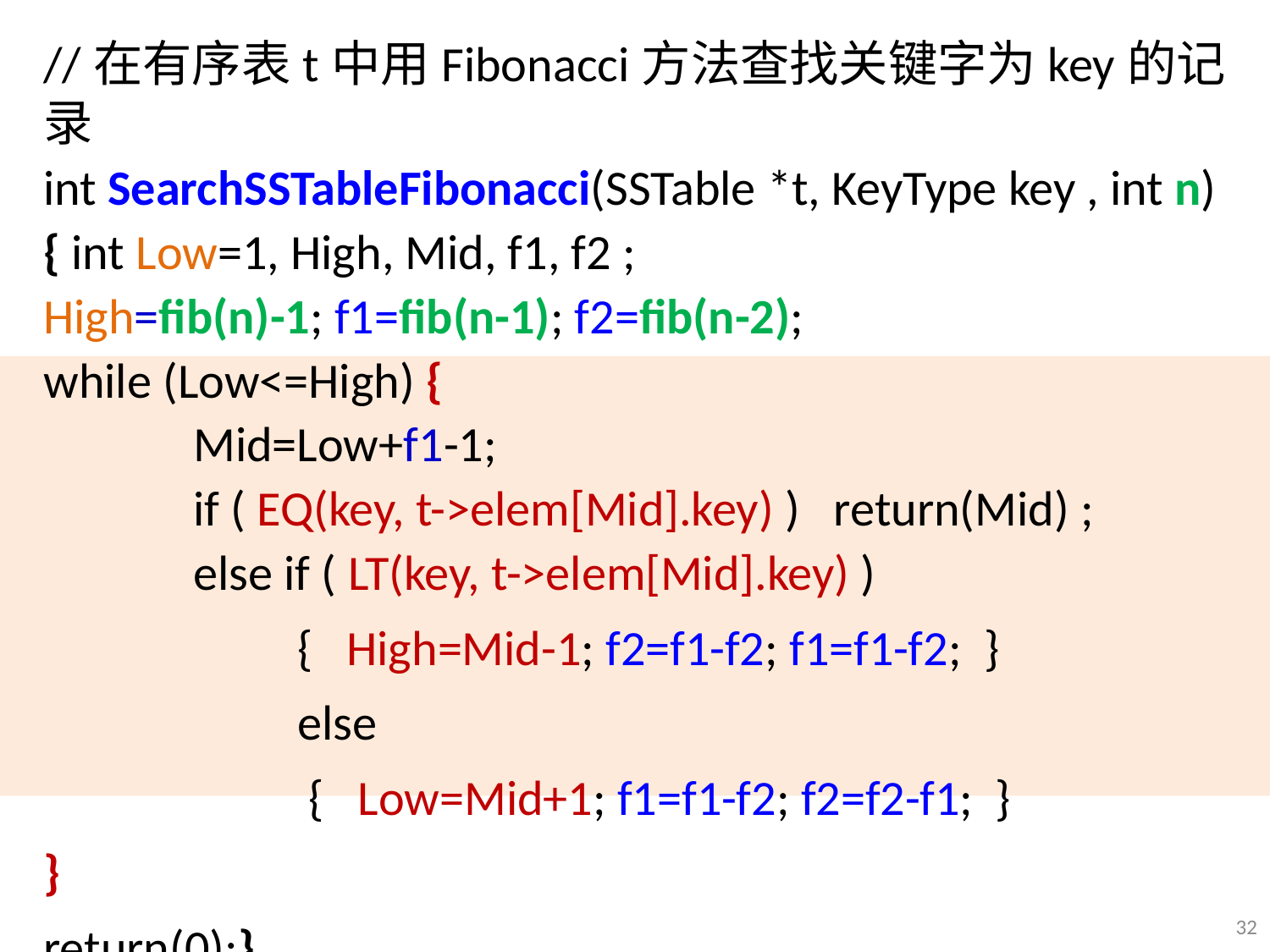

//在有序表t中用Fibonacci方法查找关键字为key的记录
int SearchSSTableFibonacci(SSTable *t, KeyType key , int n)
{ int Low=1, High, Mid, f1, f2 ;
High=fib(n)-1; f1=fib(n-1); f2=fib(n-2);
while (Low<=High) {
Mid=Low+f1-1;
if ( EQ(key, t->elem[Mid].key) )   return(Mid) ;
else if ( LT(key, t->elem[Mid].key) )
{   High=Mid-1; f2=f1-f2; f1=f1-f2;  }
else
 {   Low=Mid+1; f1=f1-f2; f2=f2-f1;  }
}
return(0);}

32